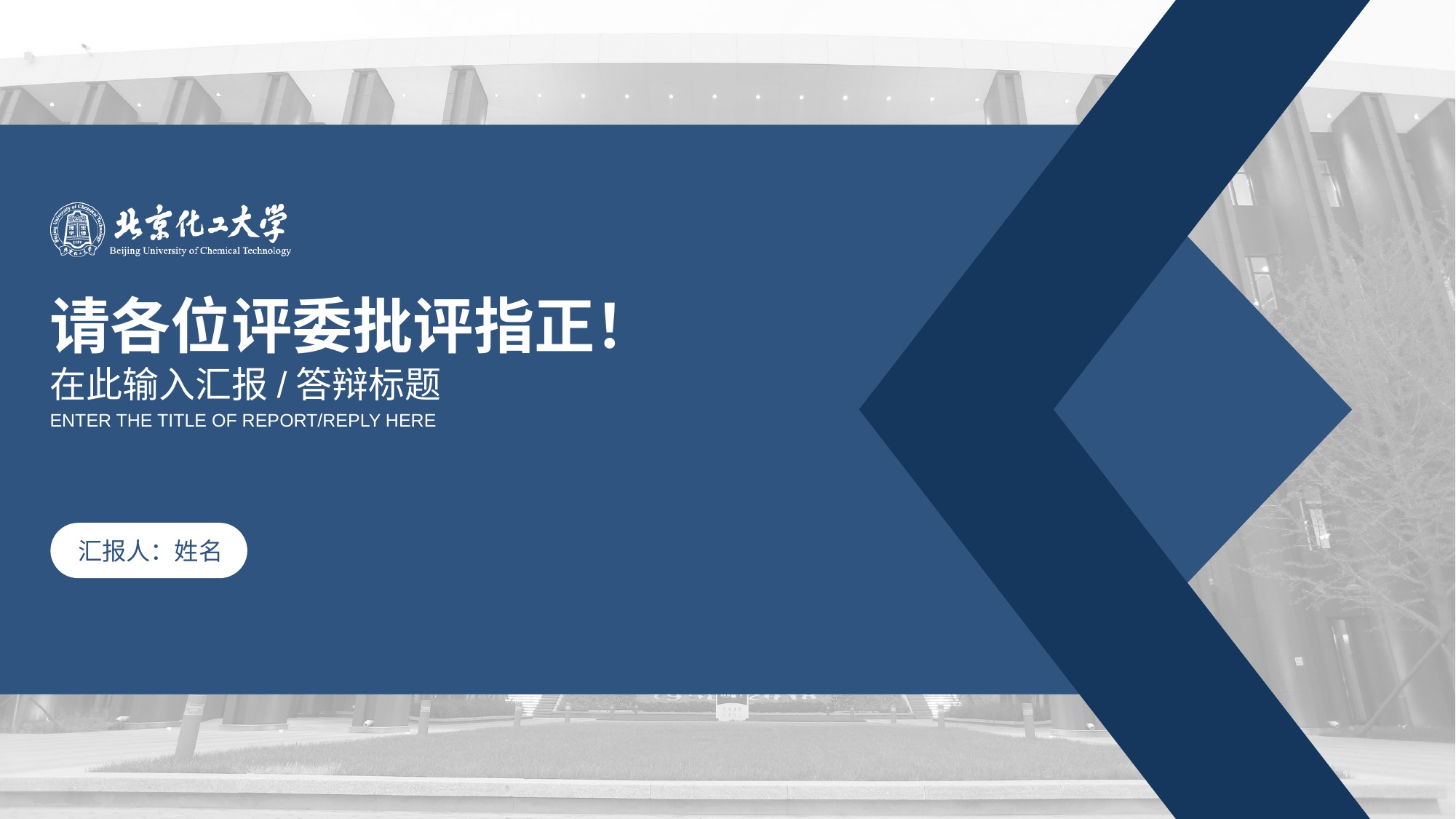

请各位评委批评指正！
在此输入汇报/答辩标题
ENTER THE TITLE OF REPORT/REPLY HERE

汇报人：姓名